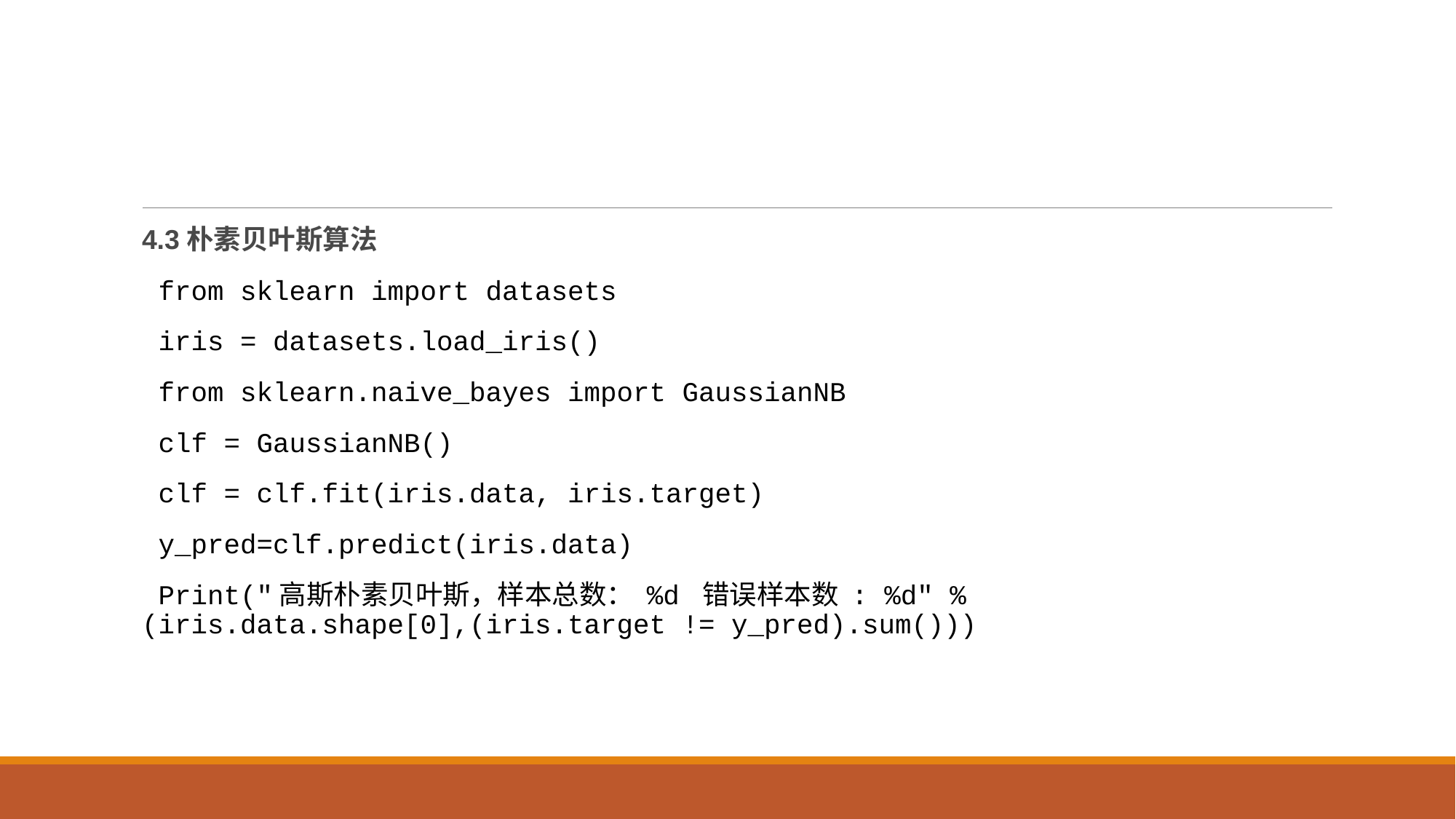

#
4.3朴素贝叶斯算法
 from sklearn import datasets
 iris = datasets.load_iris()
 from sklearn.naive_bayes import GaussianNB
 clf = GaussianNB()
 clf = clf.fit(iris.data, iris.target)
 y_pred=clf.predict(iris.data)
 Print("高斯朴素贝叶斯，样本总数： %d 错误样本数 : %d" %   (iris.data.shape[0],(iris.target != y_pred).sum()))